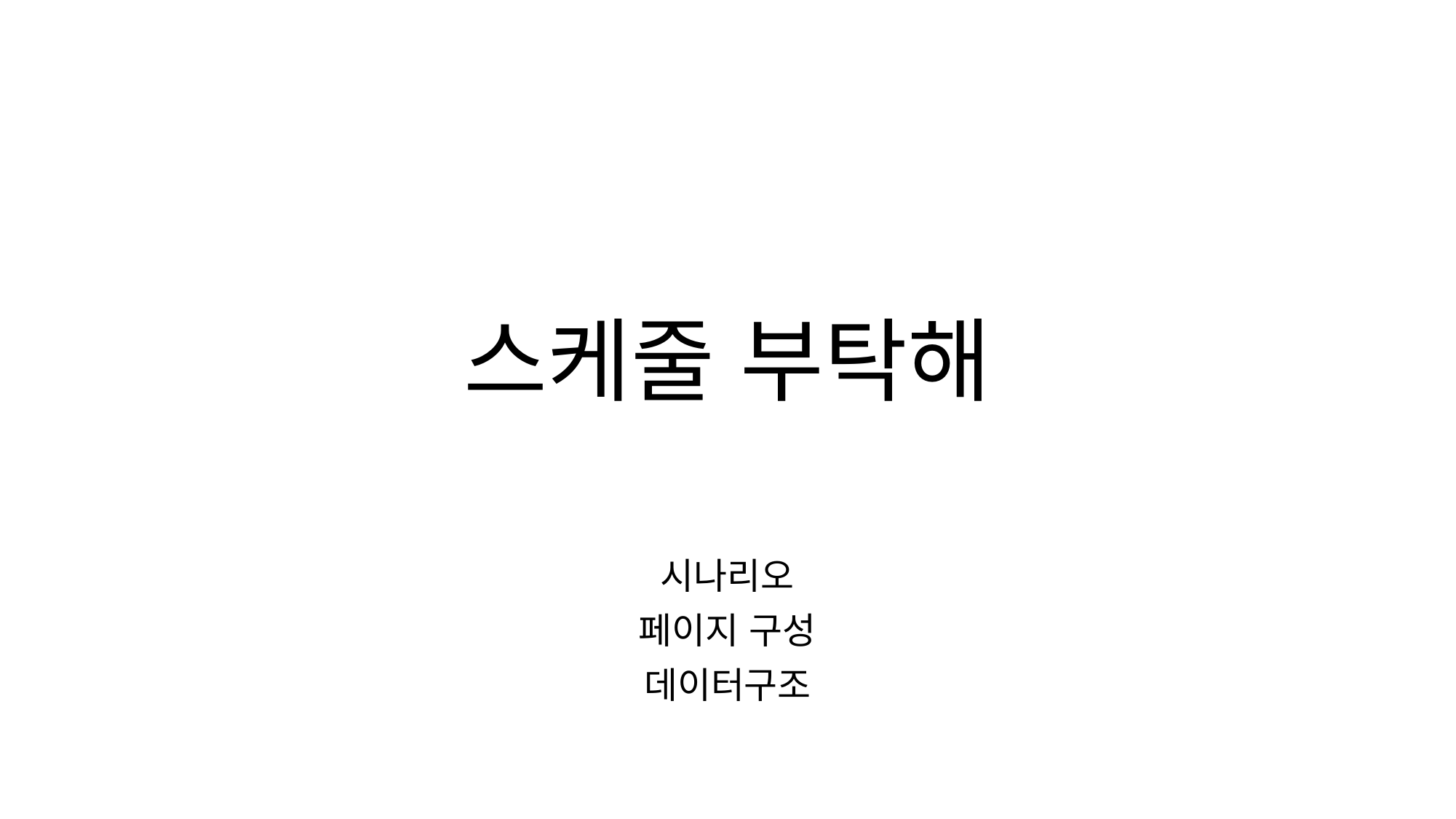

# 스케줄 부탁해
시나리오
페이지 구성
데이터구조